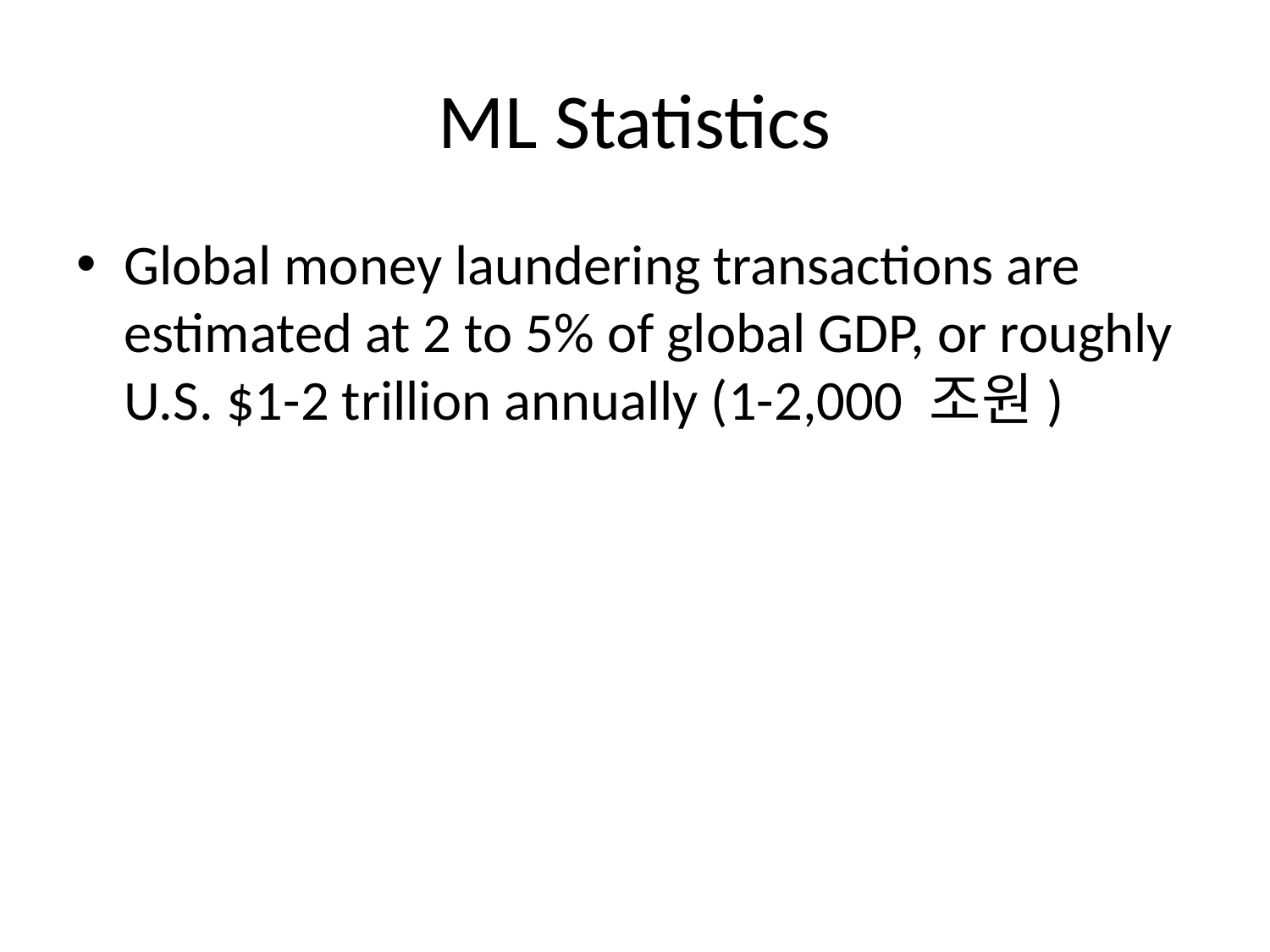

# ML Statistics
Global money laundering transactions are estimated at 2 to 5% of global GDP, or roughly U.S. $1-2 trillion annually (1-2,000 조원)